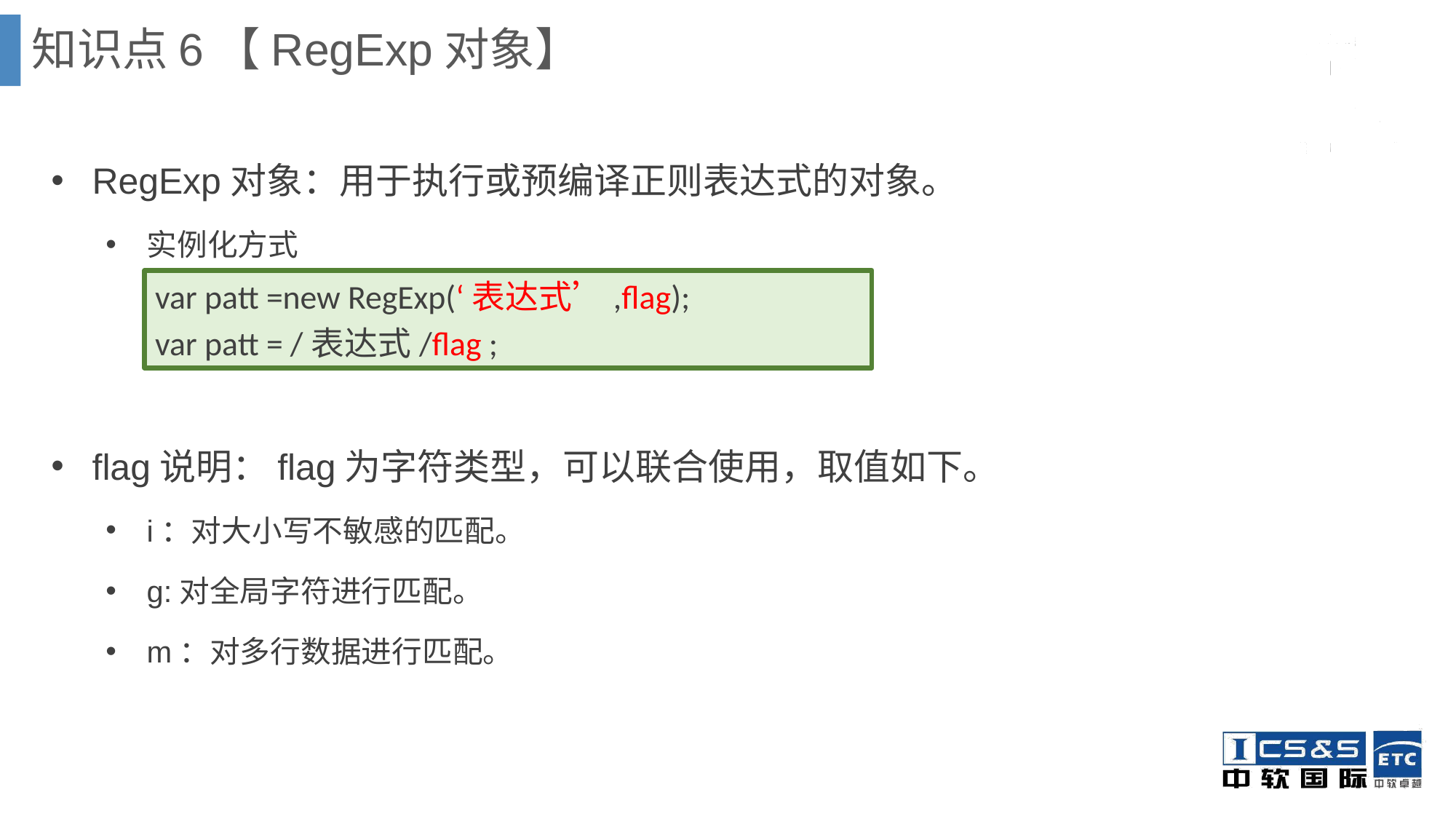

知识点6【RegExp对象】
RegExp对象：用于执行或预编译正则表达式的对象。
实例化方式

flag说明：flag为字符类型，可以联合使用，取值如下。
i：对大小写不敏感的匹配。
g:对全局字符进行匹配。
m：对多行数据进行匹配。

var patt =new RegExp(‘表达式’,flag);
var patt = /表达式/flag ;